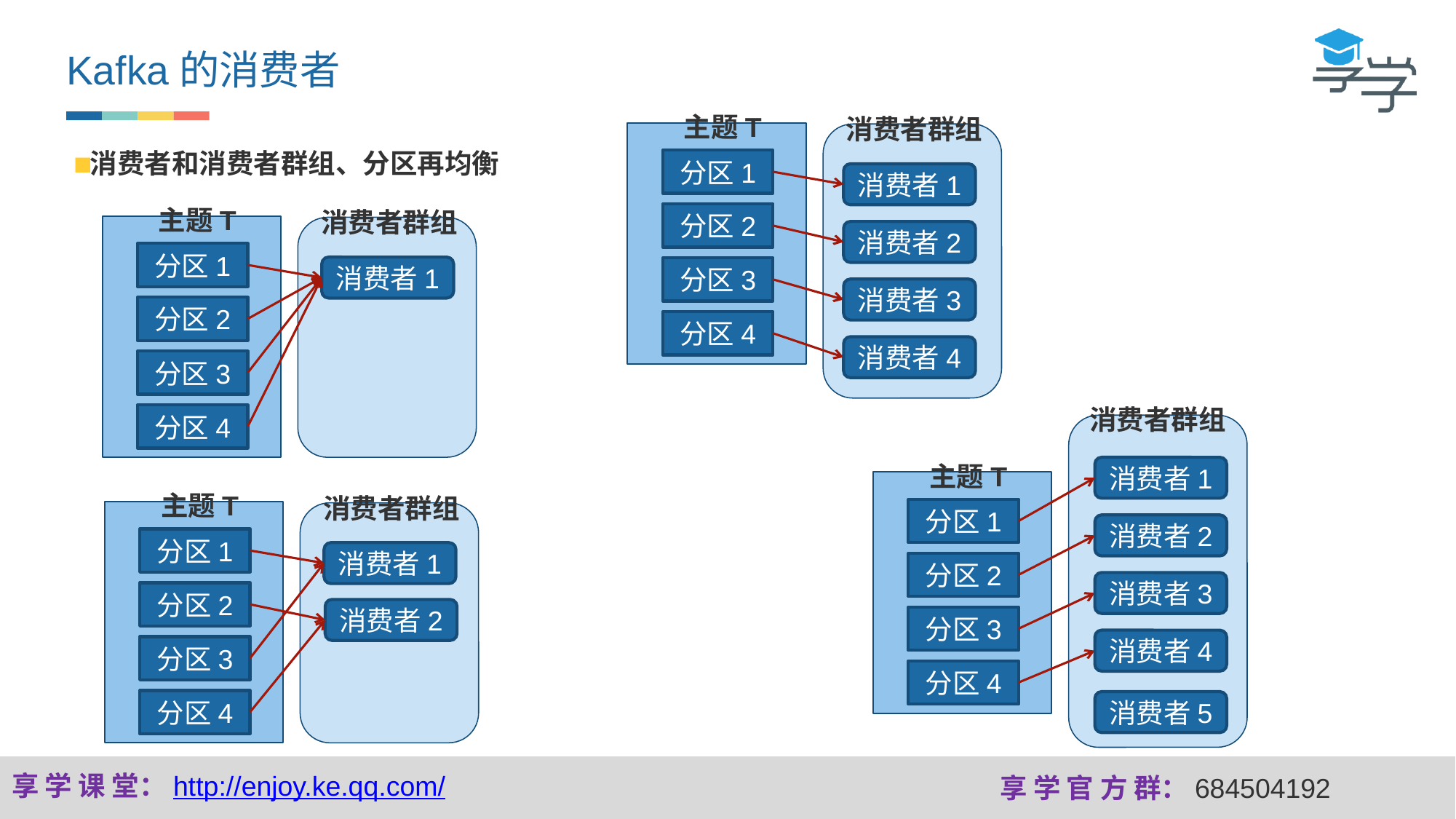

Kafka的消费者
主题T
消费者群组

消费者和消费者群组、分区再均衡
分区1
消费者1
主题T
消费者群组
分区2

消费者2
分区1
消费者1
分区3
消费者3
分区2
分区4
消费者4
分区3
消费者群组
分区4

主题T
消费者1

主题T
消费者群组
分区1

消费者2
分区1
消费者1
分区2
消费者3
分区2
消费者2
分区3
消费者4
分区3
分区4
分区4
消费者5